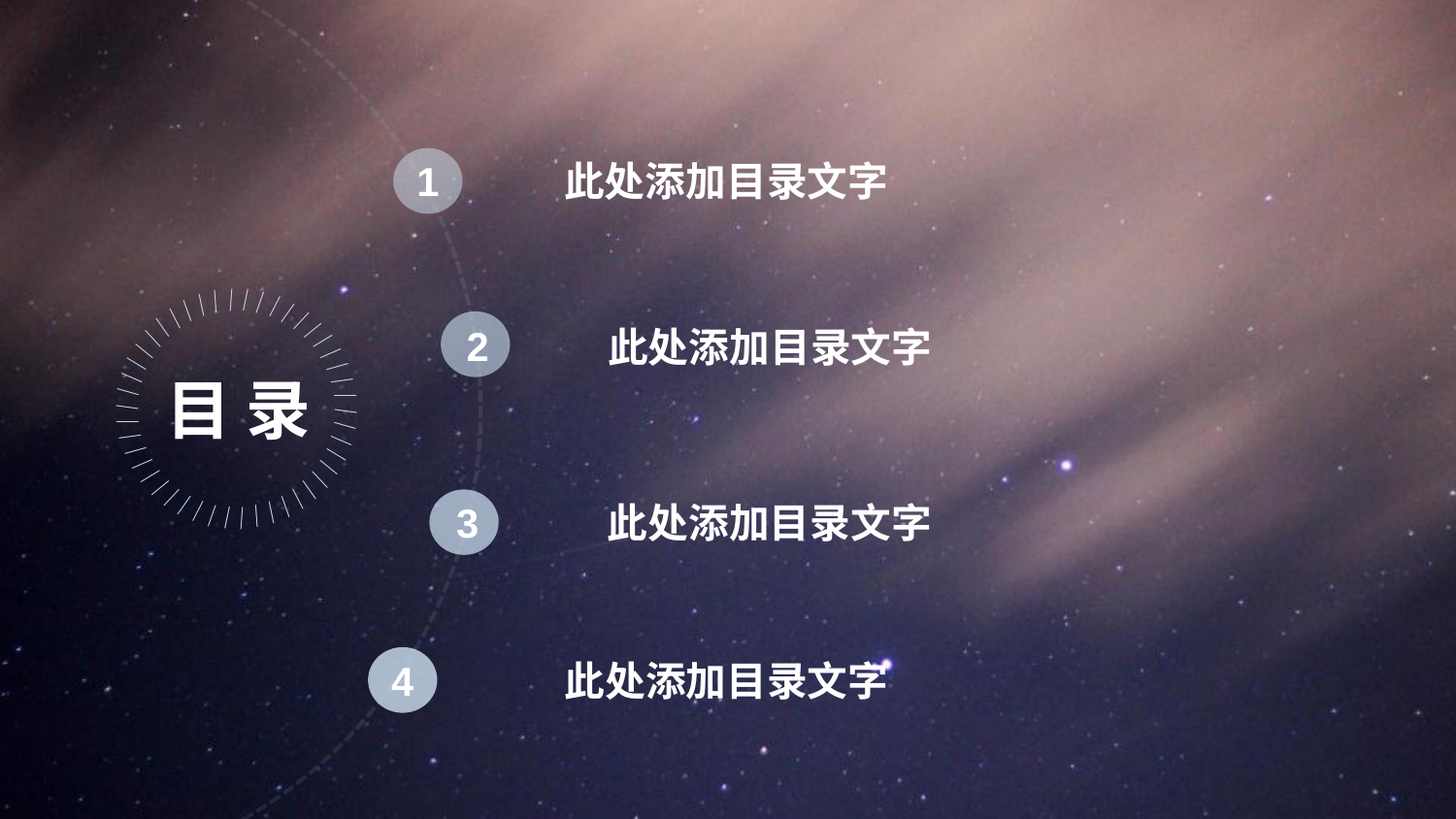

此处添加目录文字
1
｜
｜
｜
｜
｜
｜
｜
｜
｜
｜
｜
｜
｜
｜
｜
｜
｜
｜
｜
｜
｜
｜
｜
｜
｜
｜
｜
｜
｜
｜
｜
｜
｜
｜
｜
｜
｜
｜
｜
｜
｜
｜
｜
｜
｜
｜

2
此处添加目录文字
目 录

3
此处添加目录文字

4
此处添加目录文字